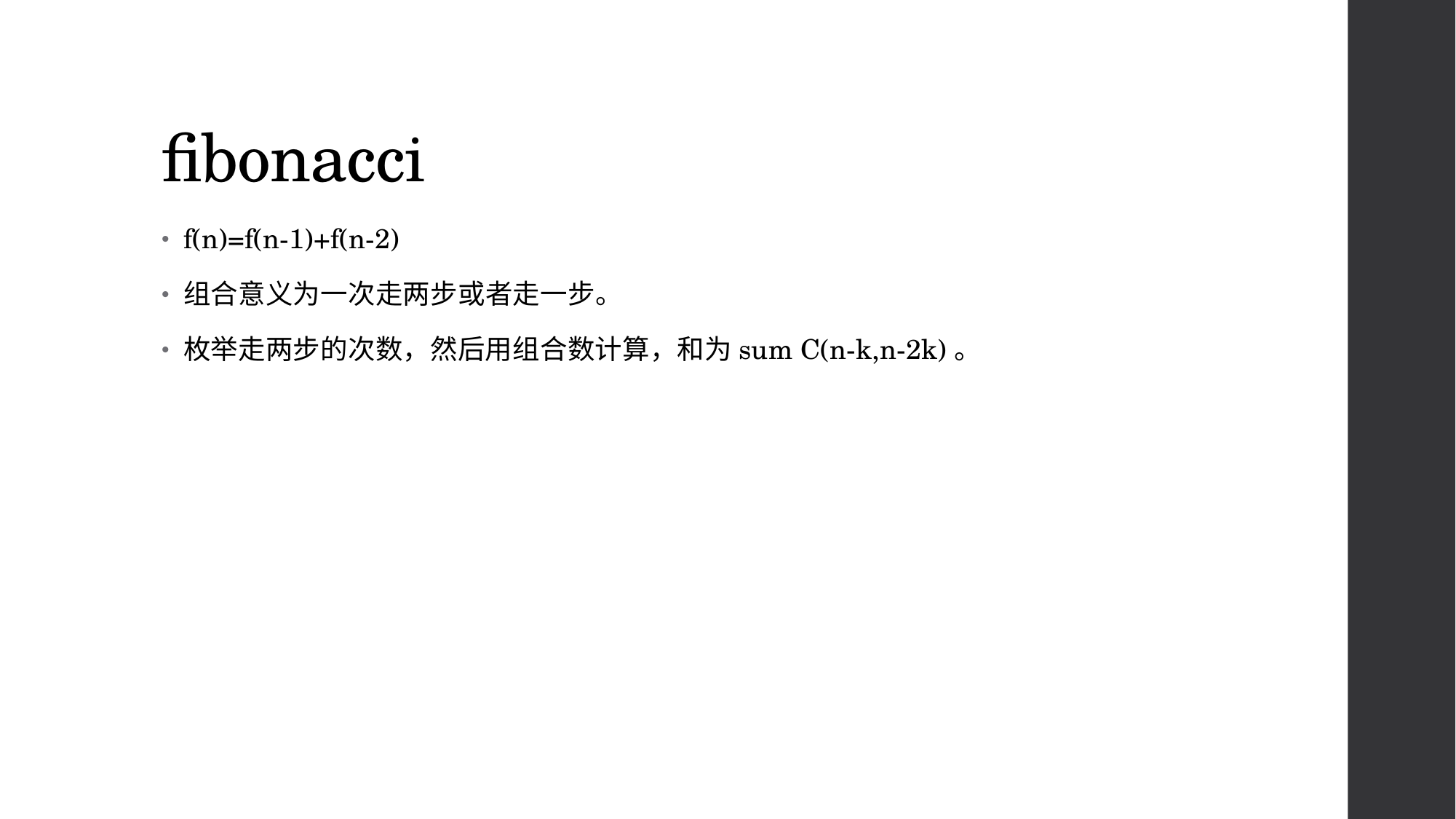

# fibonacci
f(n)=f(n-1)+f(n-2)
组合意义为一次走两步或者走一步。
枚举走两步的次数，然后用组合数计算，和为sum C(n-k,n-2k)。